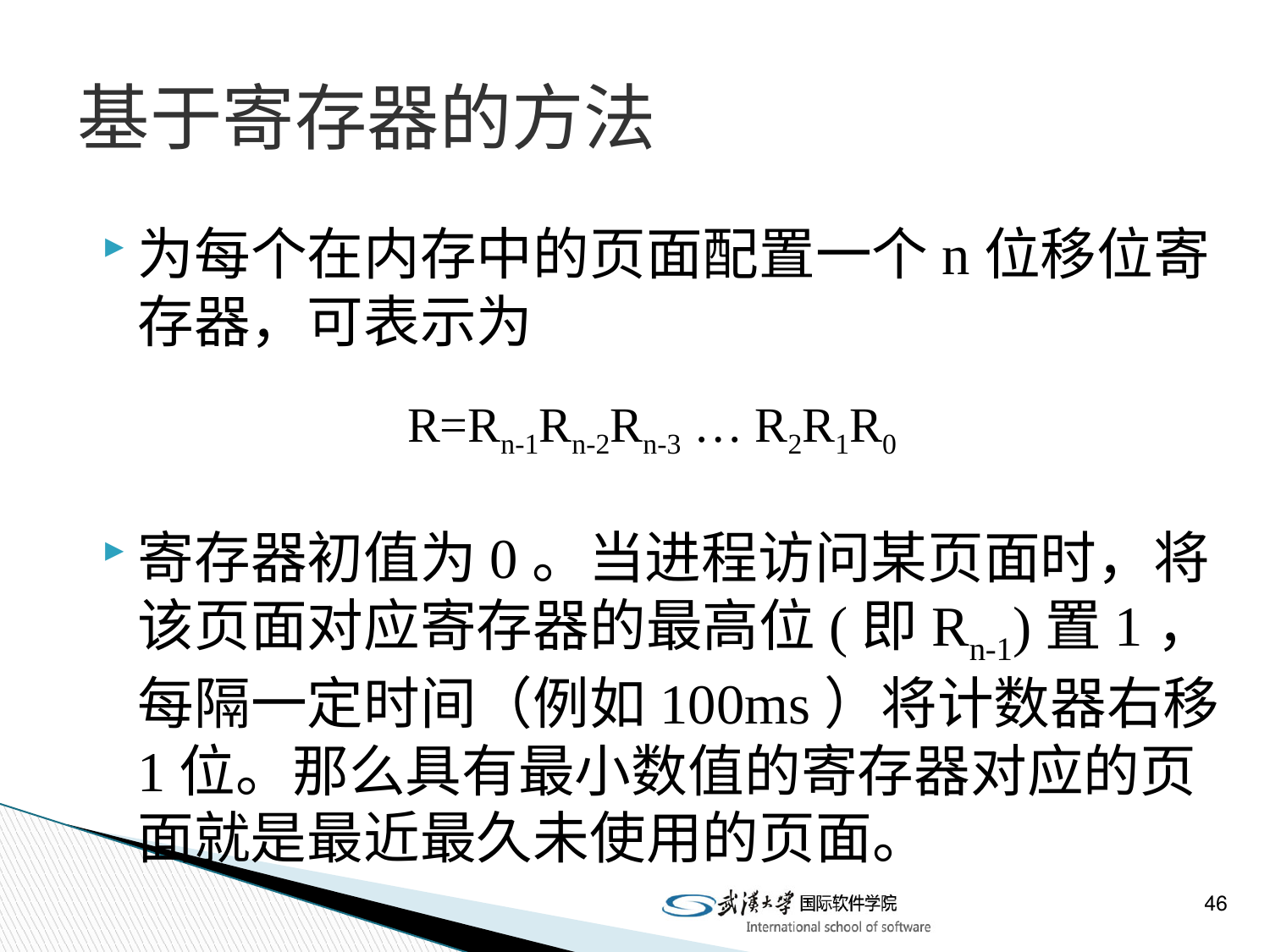

# 基于寄存器的方法
为每个在内存中的页面配置一个n位移位寄存器，可表示为

寄存器初值为0。当进程访问某页面时，将该页面对应寄存器的最高位(即Rn-1)置1，每隔一定时间（例如100ms）将计数器右移1位。那么具有最小数值的寄存器对应的页面就是最近最久未使用的页面。
R=Rn-1Rn-2Rn-3 … R2R1R0